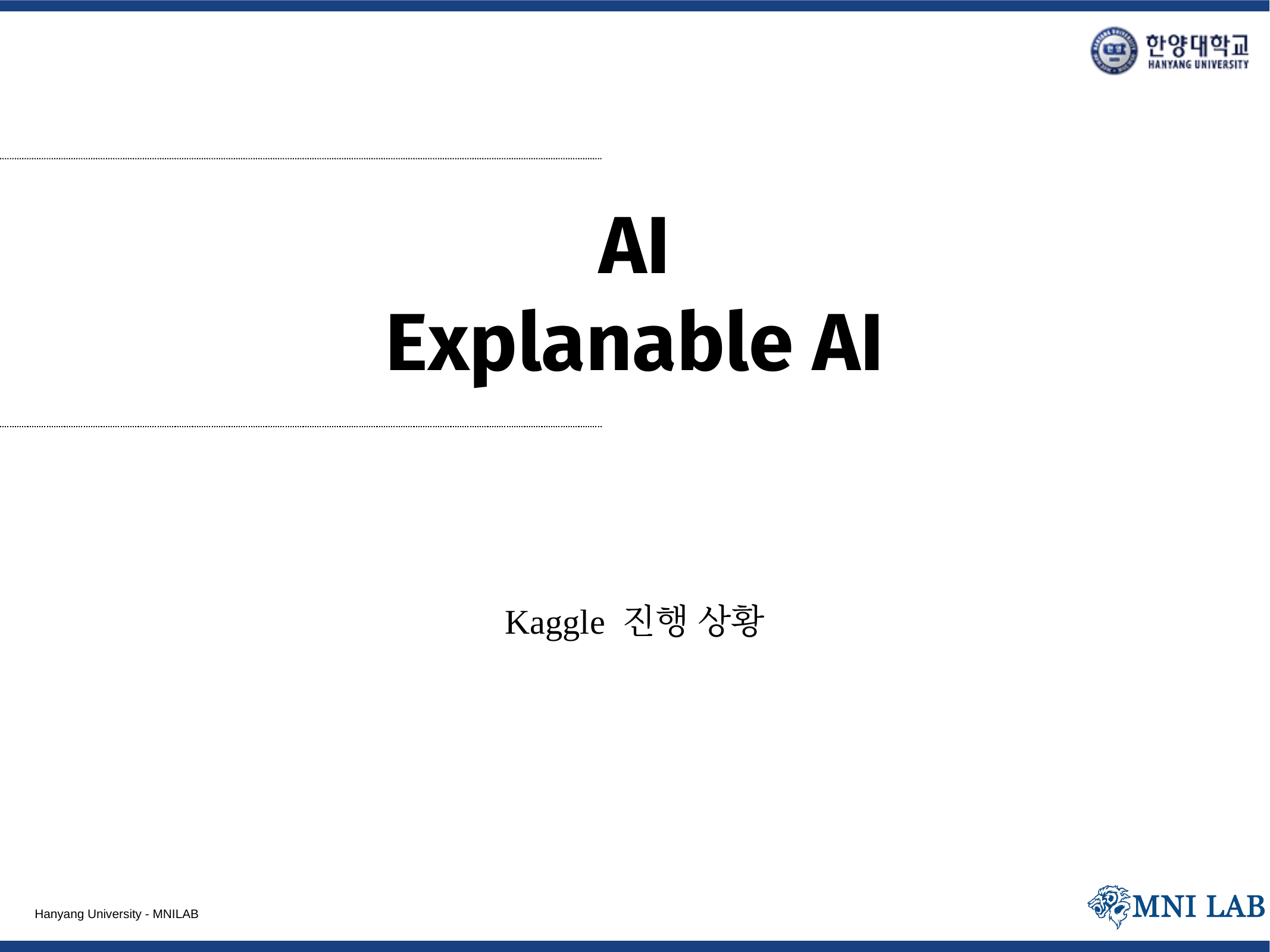

# AI Explanable AI
Kaggle 진행 상황